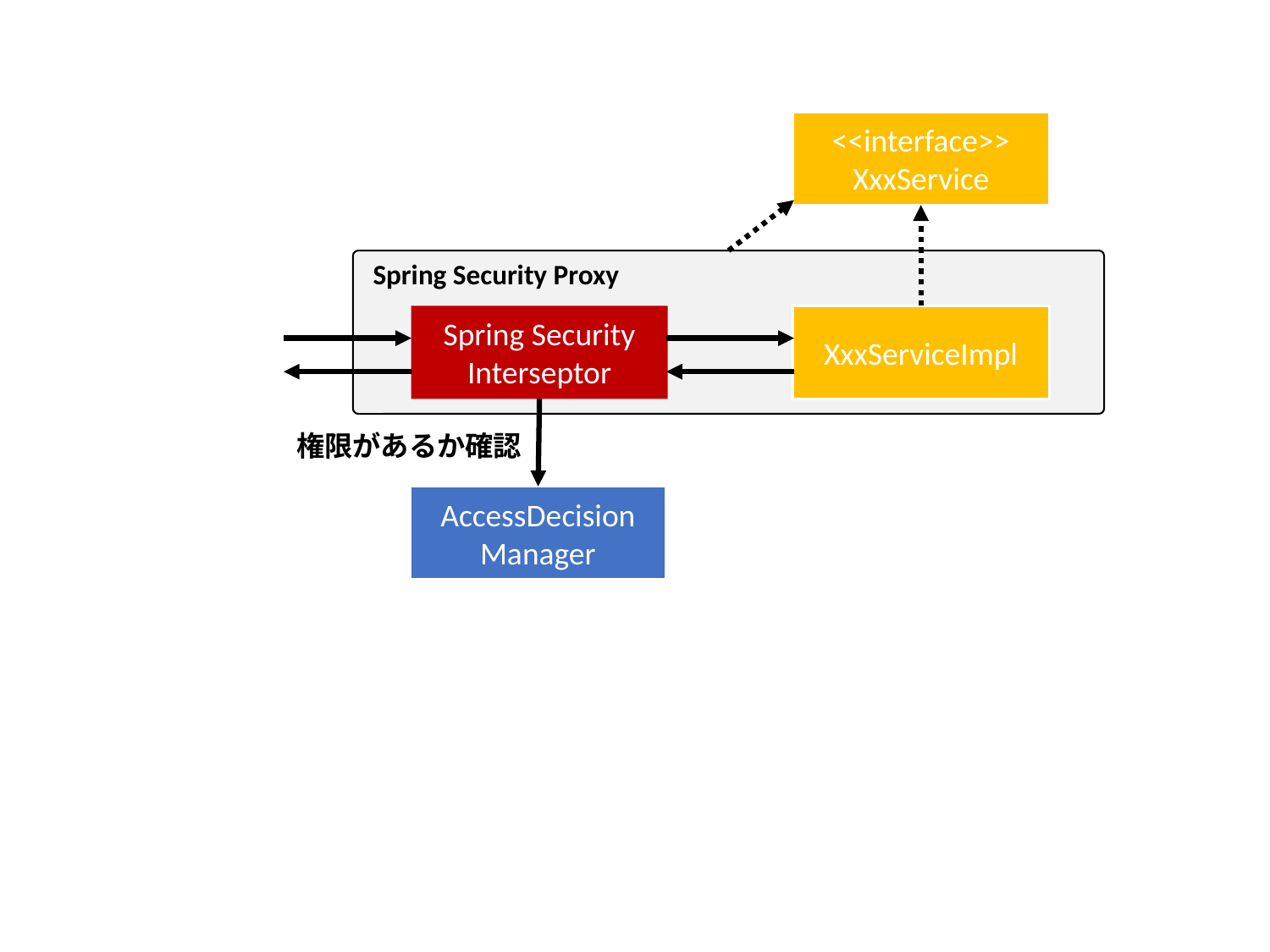

<<interface>>
XxxService

Spring Security Proxy
Spring Security Interseptor
XxxServiceImpl
権限があるか確認
AccessDecision
Manager